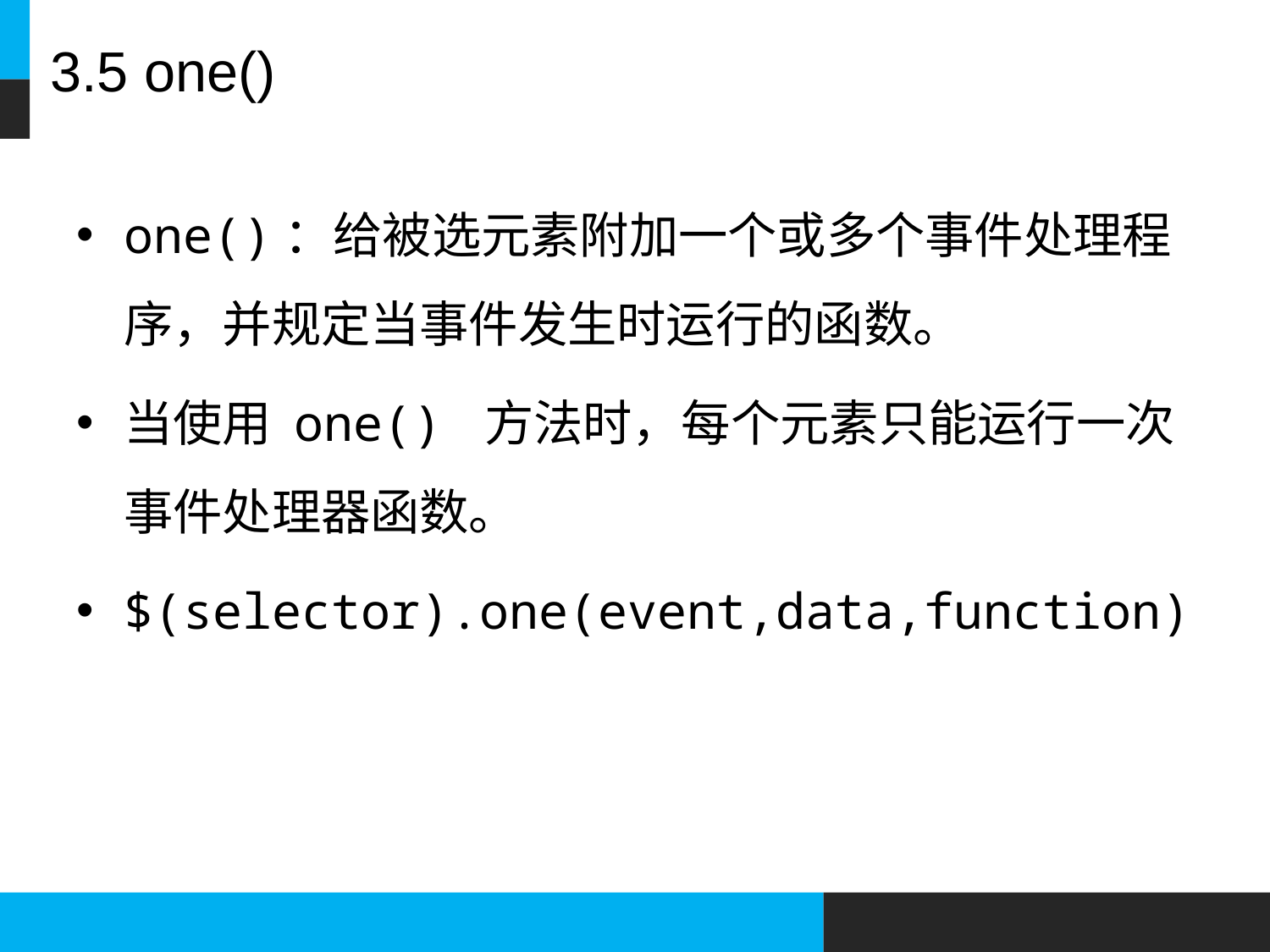

# 3.5 one()
one()：给被选元素附加一个或多个事件处理程序，并规定当事件发生时运行的函数。
当使用 one() 方法时，每个元素只能运行一次事件处理器函数。
$(selector).one(event,data,function)